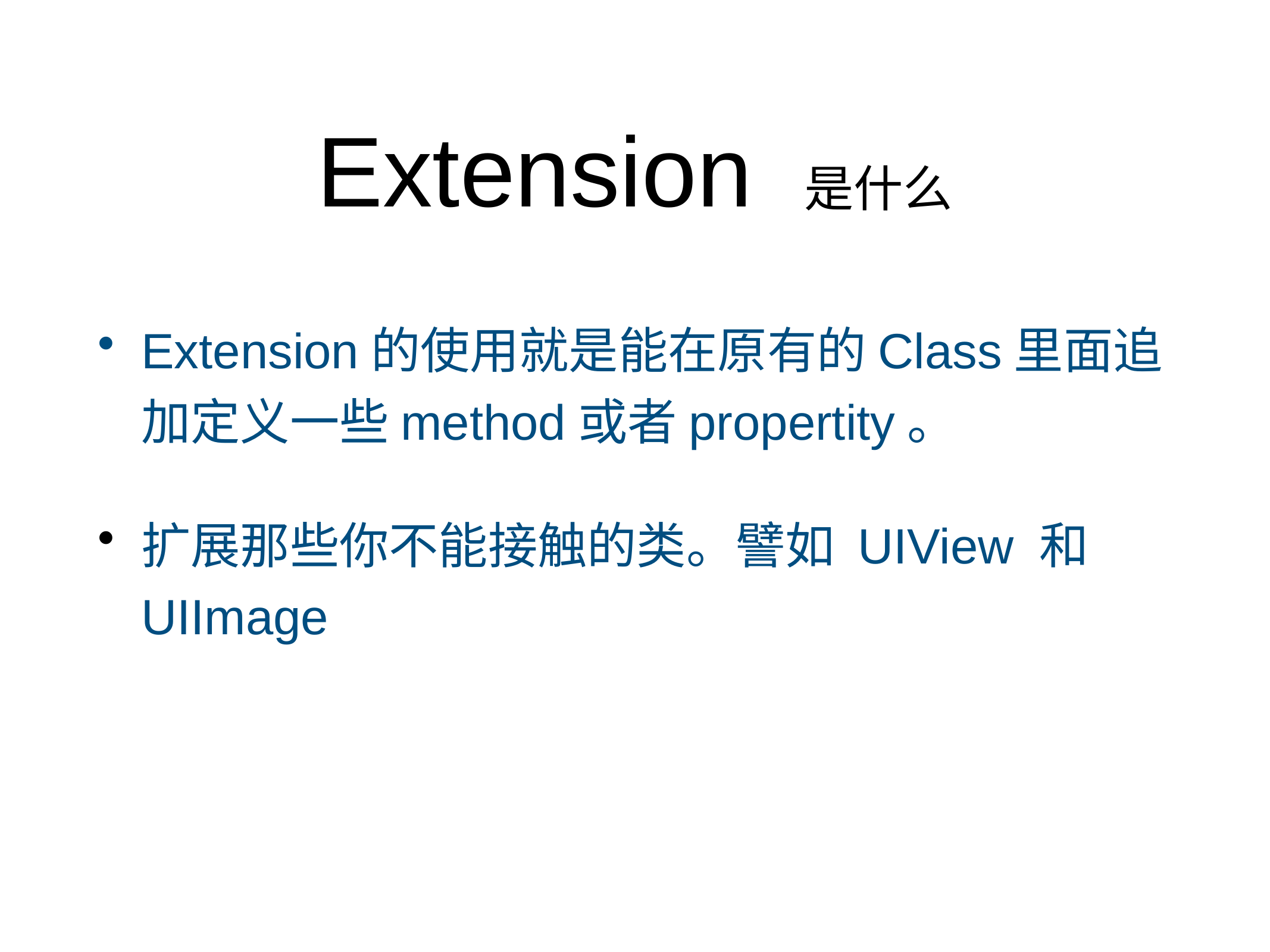

# Extension 是什么
Extension的使用就是能在原有的Class里面追加定义一些method或者propertity。
扩展那些你不能接触的类。譬如 UIView 和 UIImage